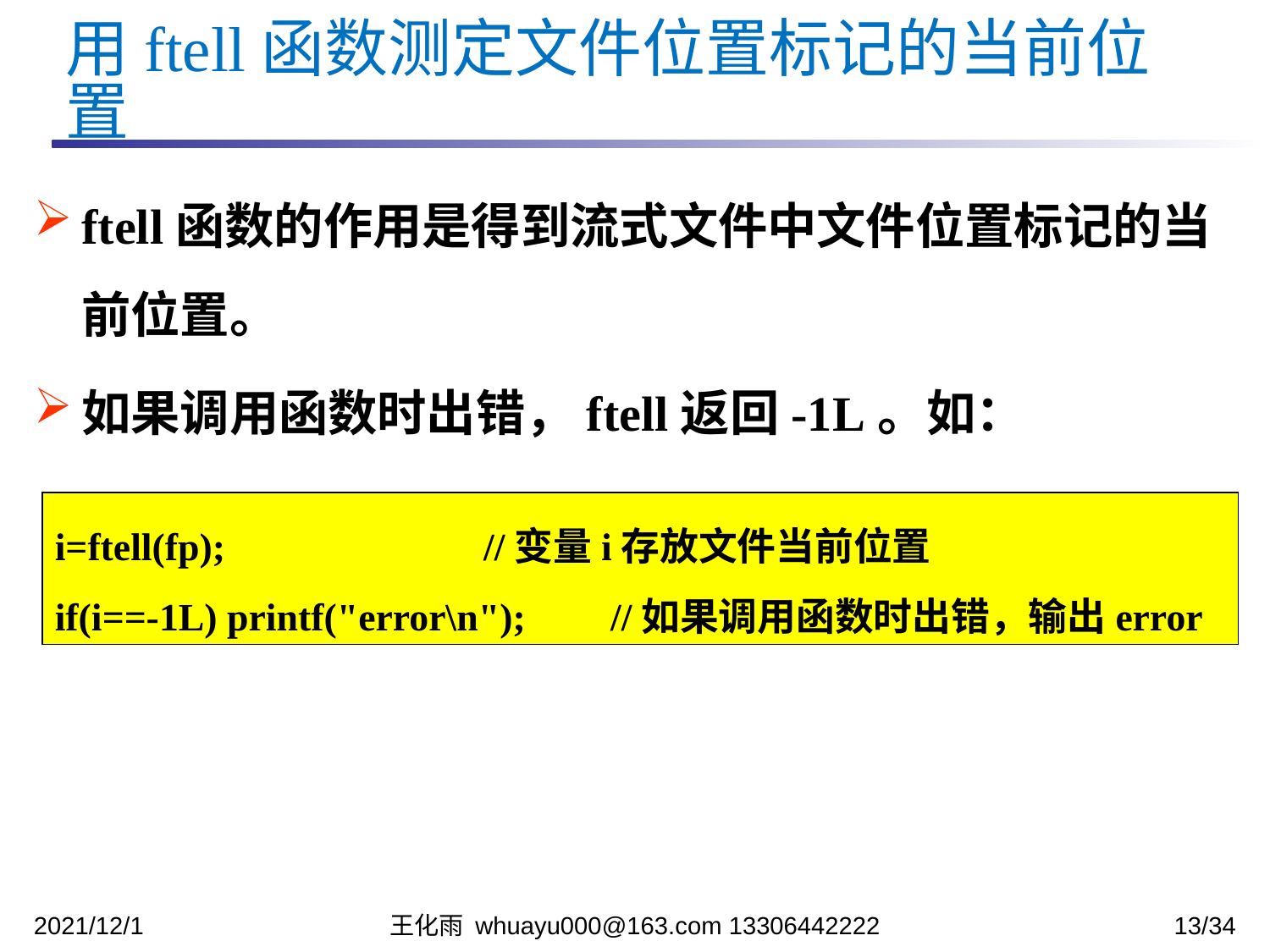

用ftell函数测定文件位置标记的当前位置
ftell函数的作用是得到流式文件中文件位置标记的当前位置。
如果调用函数时出错，ftell返回-1L。如：

i=ftell(fp);			//变量i存放文件当前位置
if(i==-1L) printf("error\n");	//如果调用函数时出错，输出error
2021/12/1
王化雨 whuayu000@163.com 13306442222
13/34